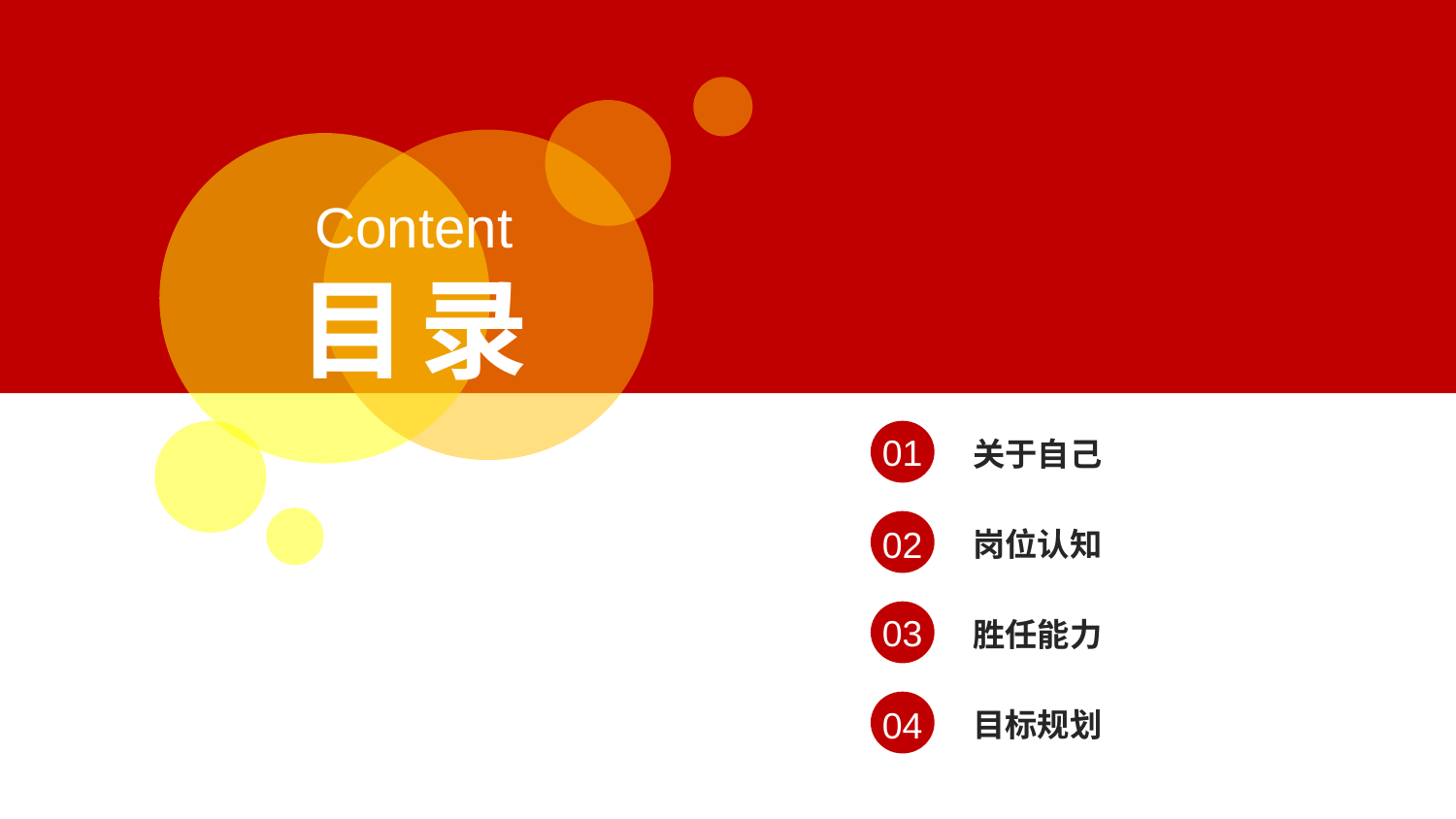

Content
目录

01
关于自己

02
岗位认知

03
胜任能力

04
目标规划